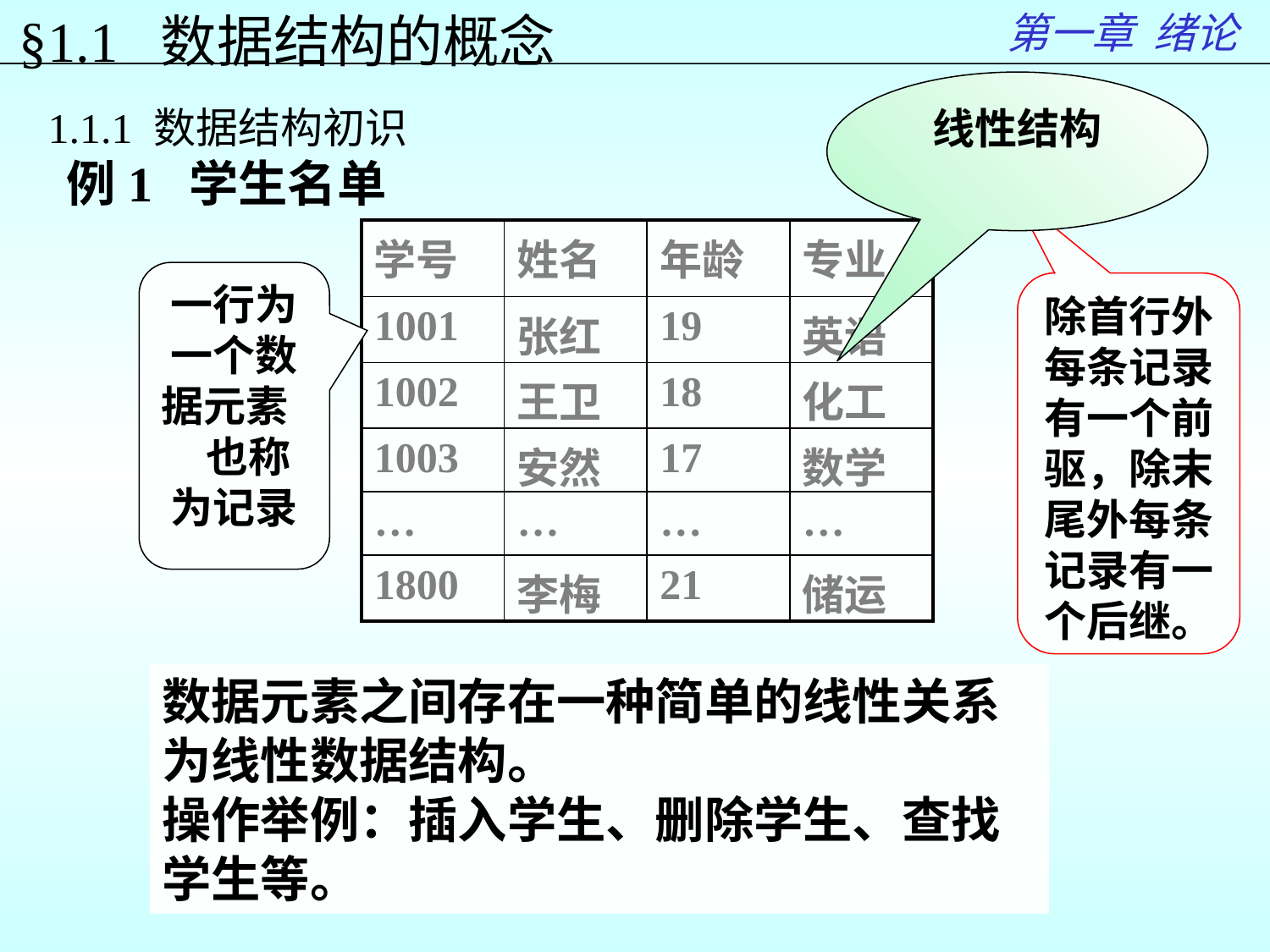

第一章  绪论

§1.1  数据结构的概念
线性结构
1.1.1 数据结构初识
例1  学生名单
| 学号 | 姓名 | 年龄 | 专业 |
| --- | --- | --- | --- |
| 1001 | 张红 | 19 | 英语 |
| 1002 | 王卫 | 18 | 化工 |
| 1003 | 安然 | 17 | 数学 |
| … | … | … | … |
| 1800 | 李梅 | 21 | 储运 |
一行为一个数据元素      也称为记录
除首行外每条记录有一个前驱，除末尾外每条记录有一个后继。
数据元素之间存在一种简单的线性关系为线性数据结构。
操作举例：插入学生、删除学生、查找学生等。